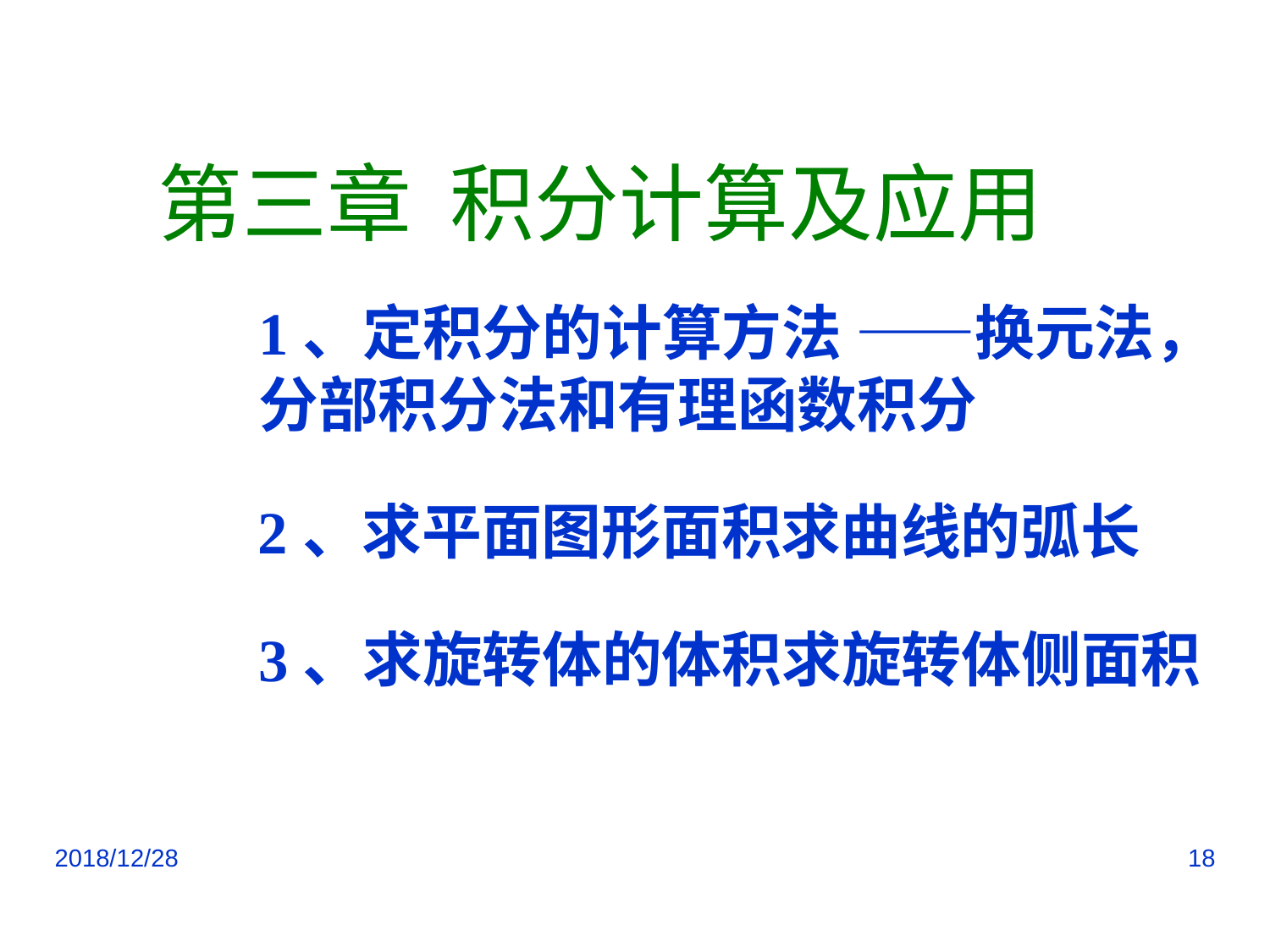

# 第三章  积分计算及应用
1、定积分的计算方法 ——换元法，分部积分法和有理函数积分

2、求平面图形面积求曲线的弧长
3、求旋转体的体积求旋转体侧面积

2018/12/28
18